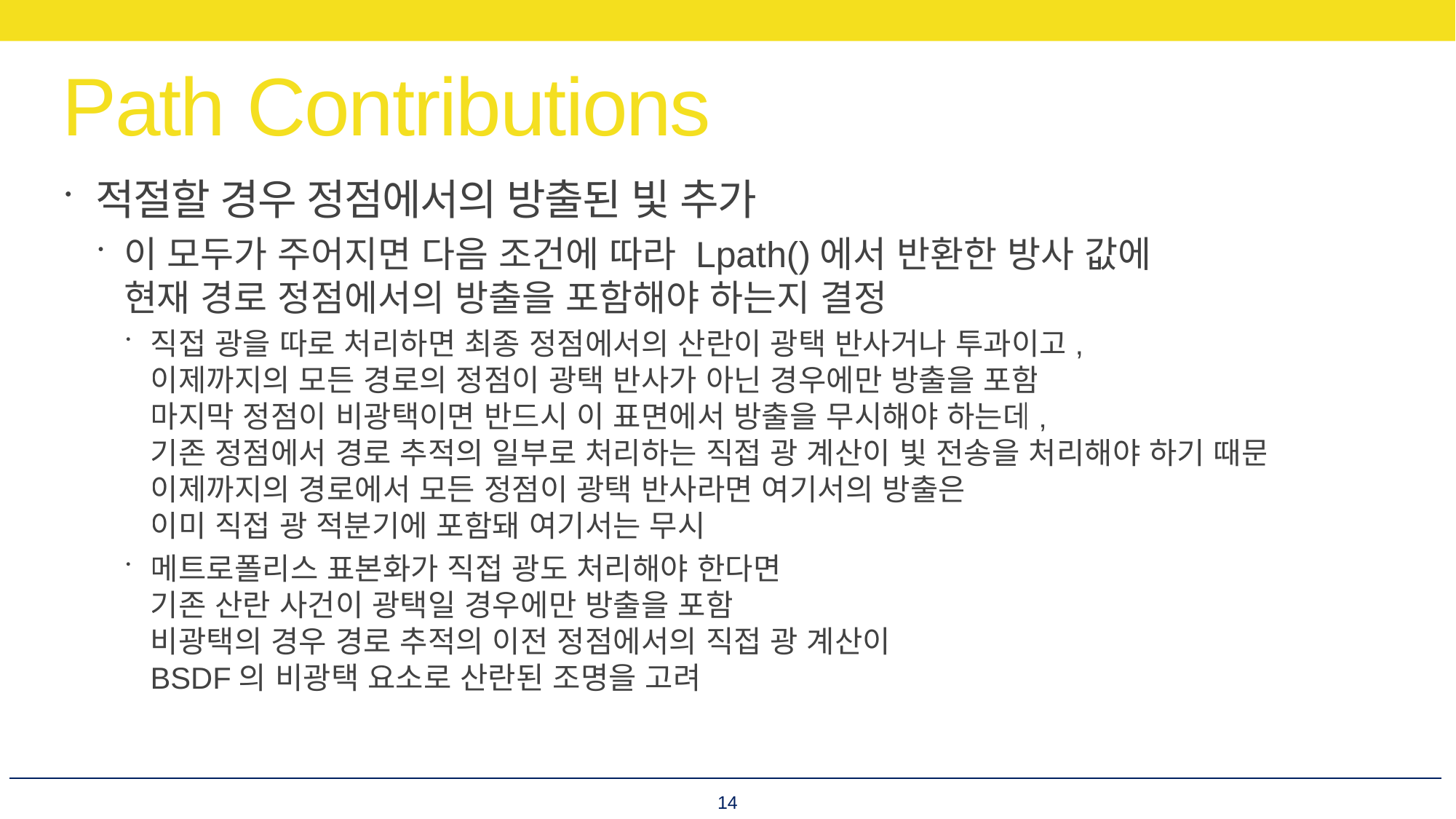

# Path Contributions
적절할 경우 정점에서의 방출된 빛 추가
이 모두가 주어지면 다음 조건에 따라 Lpath()에서 반환한 방사 값에
현재 경로 정점에서의 방출을 포함해야 하는지 결정
직접 광을 따로 처리하면 최종 정점에서의 산란이 광택 반사거나 투과이고,
이제까지의 모든 경로의 정점이 광택 반사가 아닌 경우에만 방출을 포함
마지막 정점이 비광택이면 반드시 이 표면에서 방출을 무시해야 하는데,
기존 정점에서 경로 추적의 일부로 처리하는 직접 광 계산이 빛 전송을 처리해야 하기 때문
이제까지의 경로에서 모든 정점이 광택 반사라면 여기서의 방출은
이미 직접 광 적분기에 포함돼 여기서는 무시
메트로폴리스 표본화가 직접 광도 처리해야 한다면
기존 산란 사건이 광택일 경우에만 방출을 포함
비광택의 경우 경로 추적의 이전 정점에서의 직접 광 계산이
BSDF의 비광택 요소로 산란된 조명을 고려
14